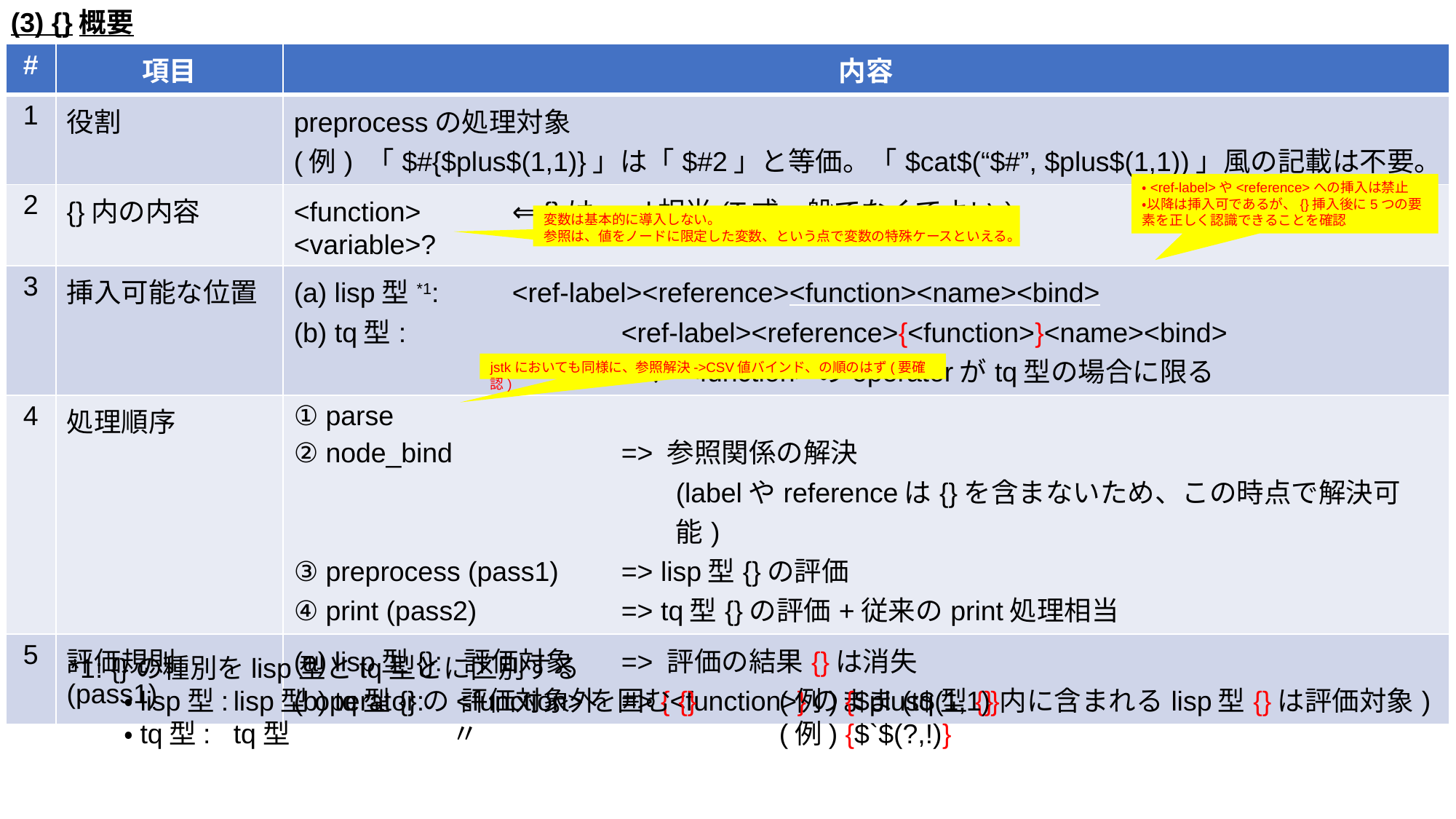

(3) {}概要
| # | 項目 | 内容 |
| --- | --- | --- |
| 1 | 役割 | preprocessの処理対象 (例) 「$#{$plus$(1,1)}」は「$#2」と等価。「$cat$(“$#”, $plus$(1,1))」風の記載は不要。 |
| 2 | {}内の内容 | <function> ⇐ {}はeval相当(T式一般でなくてよい) <variable>? |
| 3 | 挿入可能な位置 | (a) lisp型\*1: <ref-label><reference><function><name><bind> (b) tq型: <ref-label><reference>{<function>}<name><bind> ただし、<function>のoperatorがtq型の場合に限る |
| 4 | 処理順序 | ① parse ② node\_bind => 参照関係の解決 (labelやreferenceは{}を含まないため、この時点で解決可能) ③ preprocess (pass1) => lisp型{}の評価 ④ print (pass2) => tq型{}の評価+従来のprint処理相当 |
| 5 | 評価規則(pass1) | (a) lisp型{}: 評価対象 => 評価の結果{}は消失 (b) tq型{}: 評価対象外 => {<function>}のまま(tq型{}内に含まれるlisp型{}は評価対象) |
・<ref-label>や<reference>への挿入は禁止
・以降は挿入可であるが、{}挿入後に5つの要素を正しく認識できることを確認

変数は基本的に導入しない。
参照は、値をノードに限定した変数、という点で変数の特殊ケースといえる。
jstkにおいても同様に、参照解決->CSV値バインド、の順のはず(要確認)
*1: {}の種別をlisp型とtq型とに区別する
・lisp型:	lisp型operatorの<function>を囲む{}	(例) {$plus$(1,1)}
・tq型:	tq型		〃			(例) {$`$(?,!)}